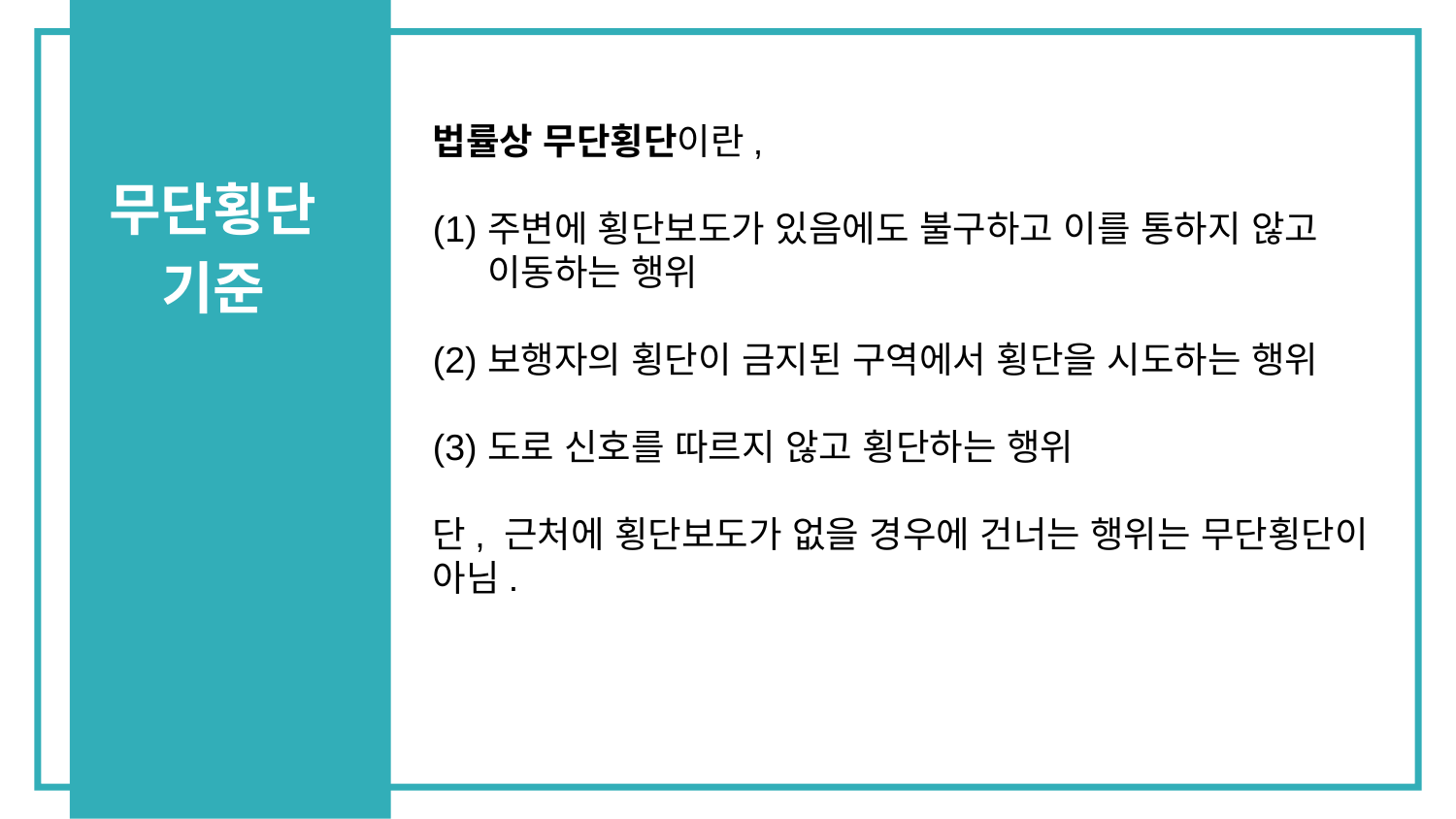

법률상 무단횡단이란,

주변에 횡단보도가 있음에도 불구하고 이를 통하지 않고 이동하는 행위

보행자의 횡단이 금지된 구역에서 횡단을 시도하는 행위

도로 신호를 따르지 않고 횡단하는 행위

단, 근처에 횡단보도가 없을 경우에 건너는 행위는 무단횡단이 아님.

무단횡단
기준